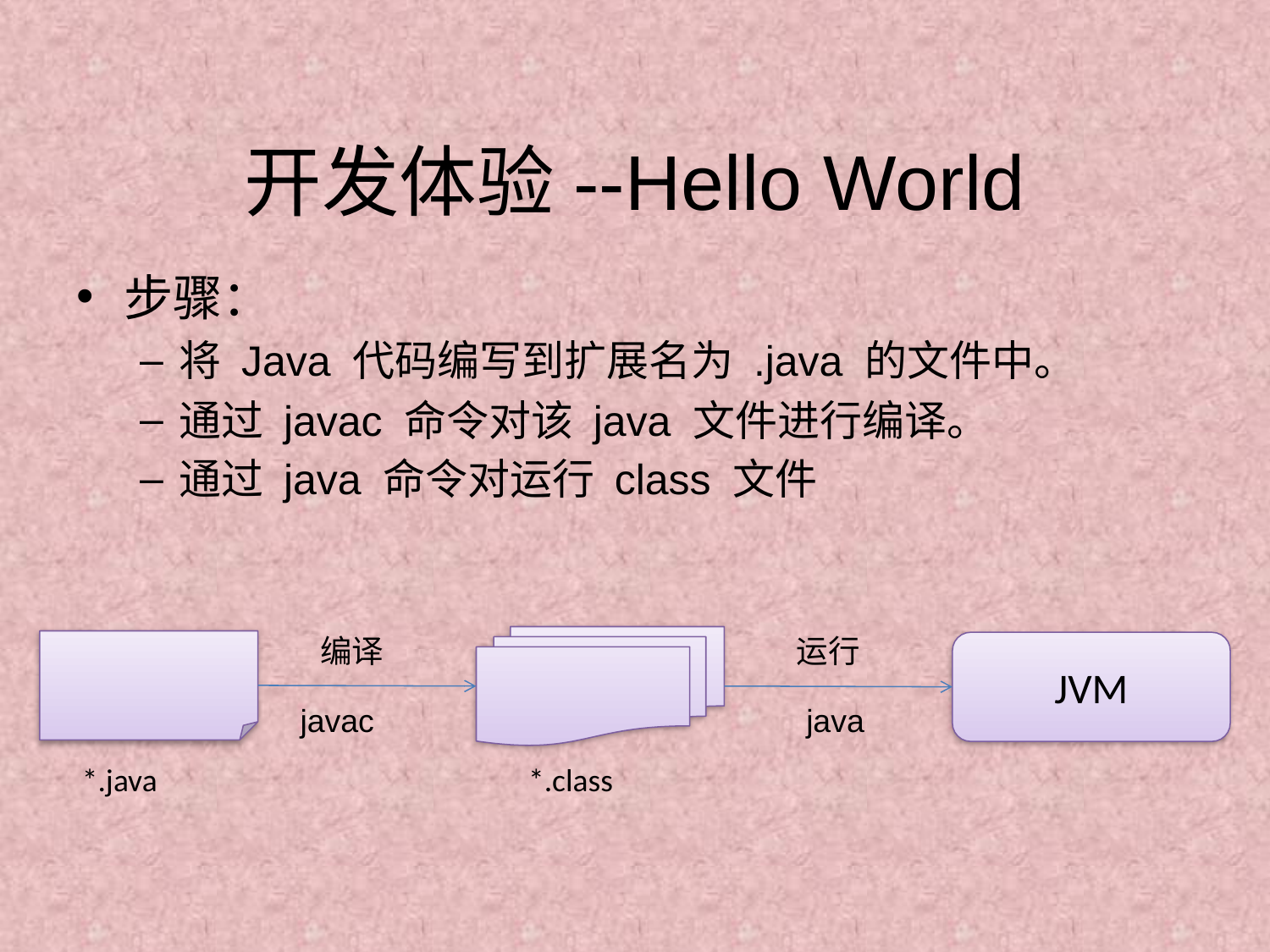

# 开发体验--Hello World
步骤：
将 Java 代码编写到扩展名为 .java 的文件中。
通过 javac 命令对该 java 文件进行编译。
通过 java 命令对运行 class 文件

编译
运行

JVM
javac
java
*.java
*.class